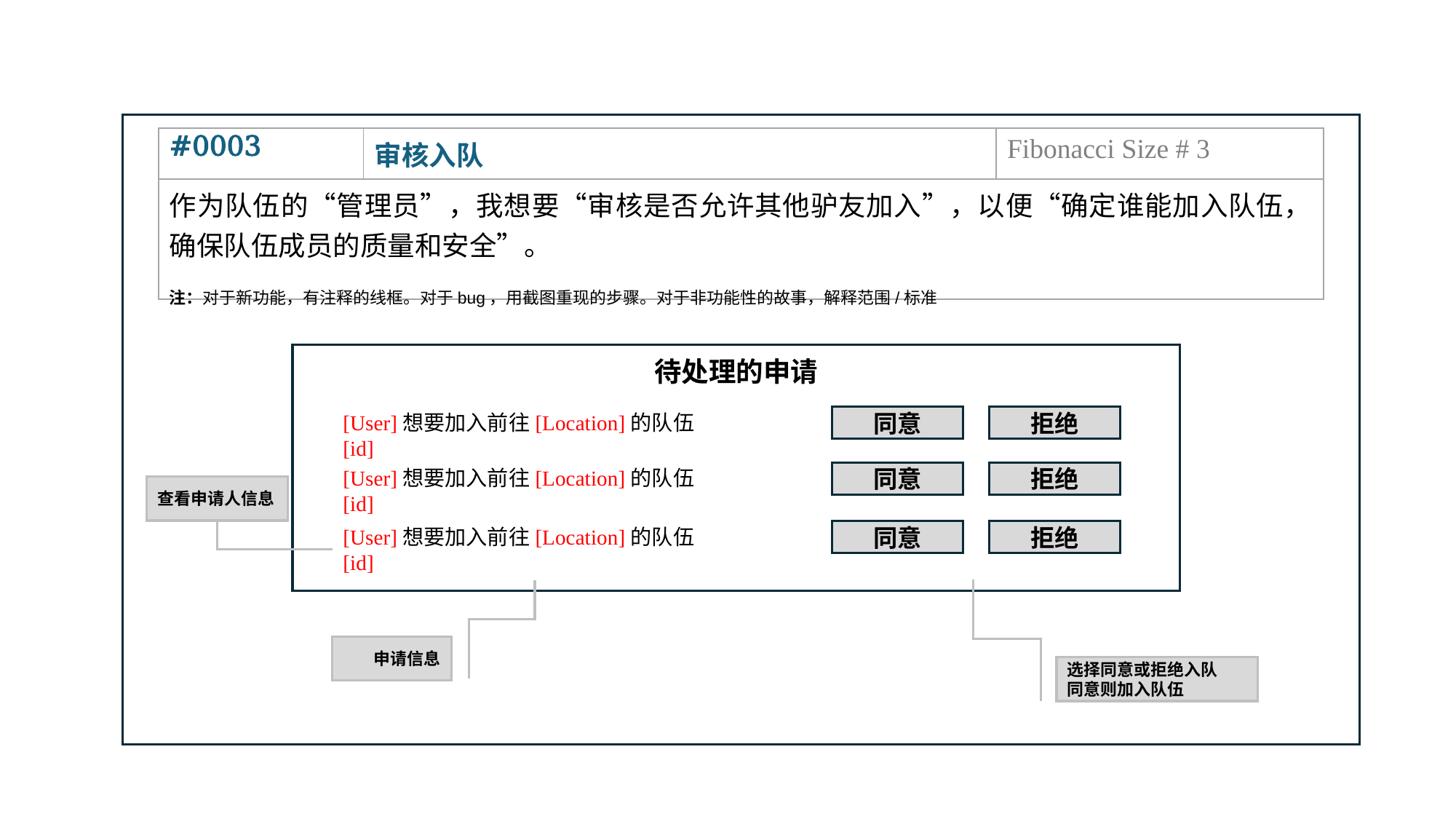

| #0003 | 审核入队 | Fibonacci Size # 3 |
| --- | --- | --- |
| 作为队伍的“管理员”，我想要“审核是否允许其他驴友加入”，以便“确定谁能加入队伍，确保队伍成员的质量和安全”。 |  |  |
注：对于新功能，有注释的线框。对于bug，用截图重现的步骤。对于非功能性的故事，解释范围/标准

待处理的申请
[User]想要加入前往[Location]的队伍[id]
同意
拒绝
[User]想要加入前往[Location]的队伍[id]
同意
拒绝
查看申请人信息
[User]想要加入前往[Location]的队伍[id]
同意
拒绝
申请信息
选择同意或拒绝入队
同意则加入队伍